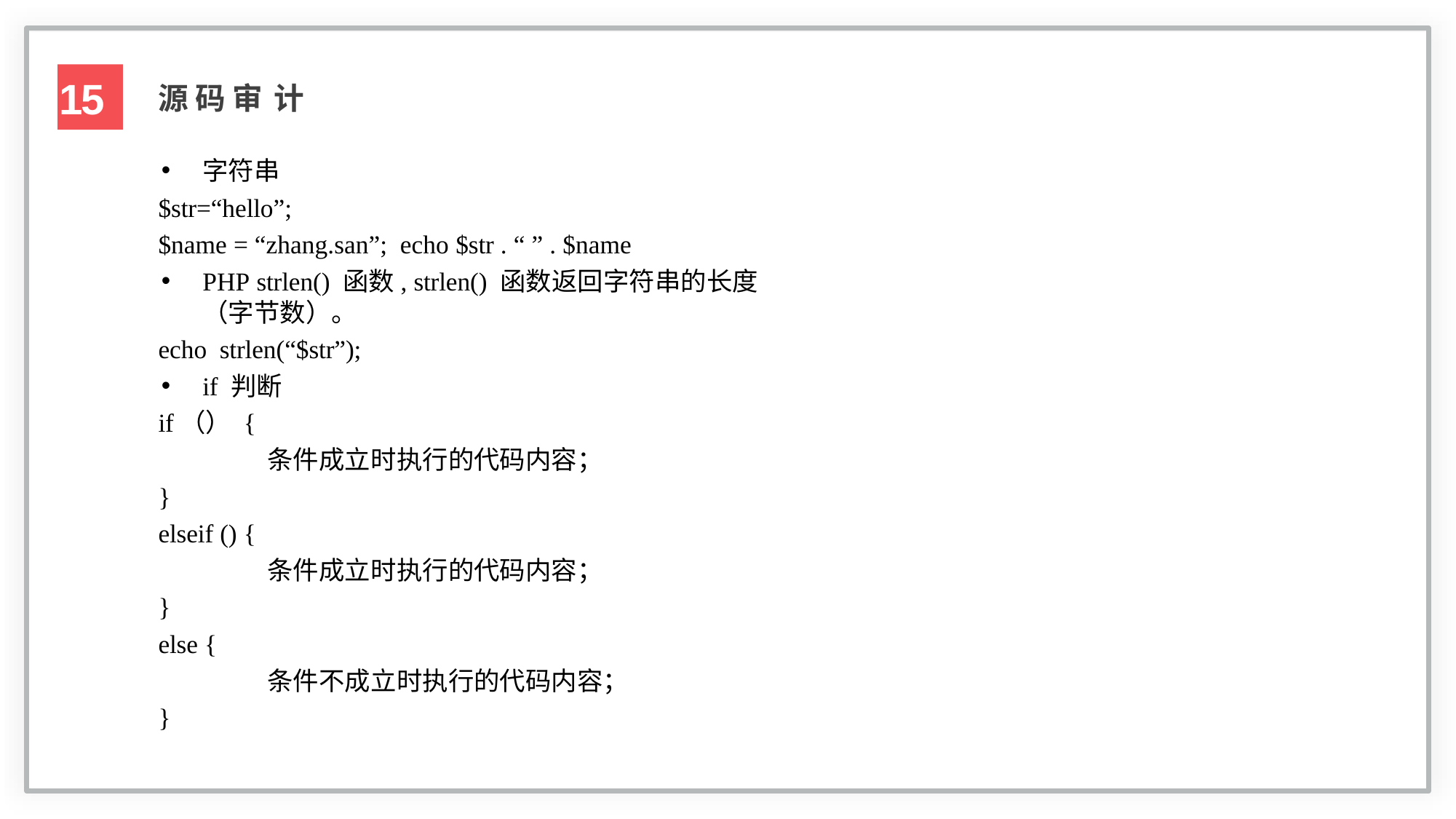

15
源 码 审 计
字符串
$str=“hello”;
$name = “zhang.san”;  echo $str . “ ” . $name
PHP strlen() 函数, strlen() 函数返回字符串的长度（字节数）。
echo strlen(“$str”);
if 判断
if（） {
条件成立时执行的代码内容；
}
elseif () {
条件成立时执行的代码内容；
}
else {
条件不成立时执行的代码内容；
}